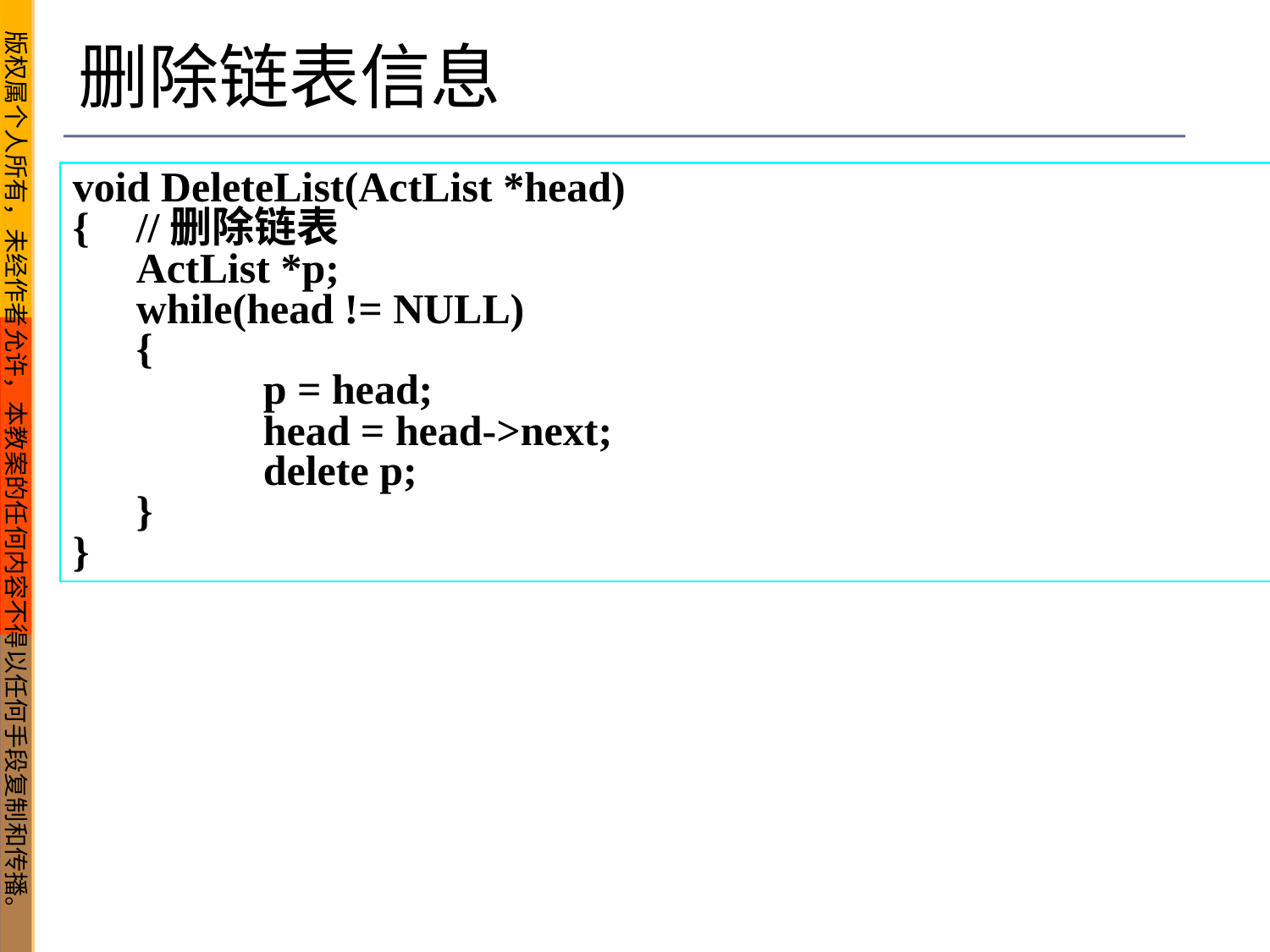

删除链表信息
void DeleteList(ActList *head)
{	//删除链表
  	ActList *p;
  	while(head != NULL)
  	{
  		p = head;
   		head = head->next;
  		delete p;
 	}
}